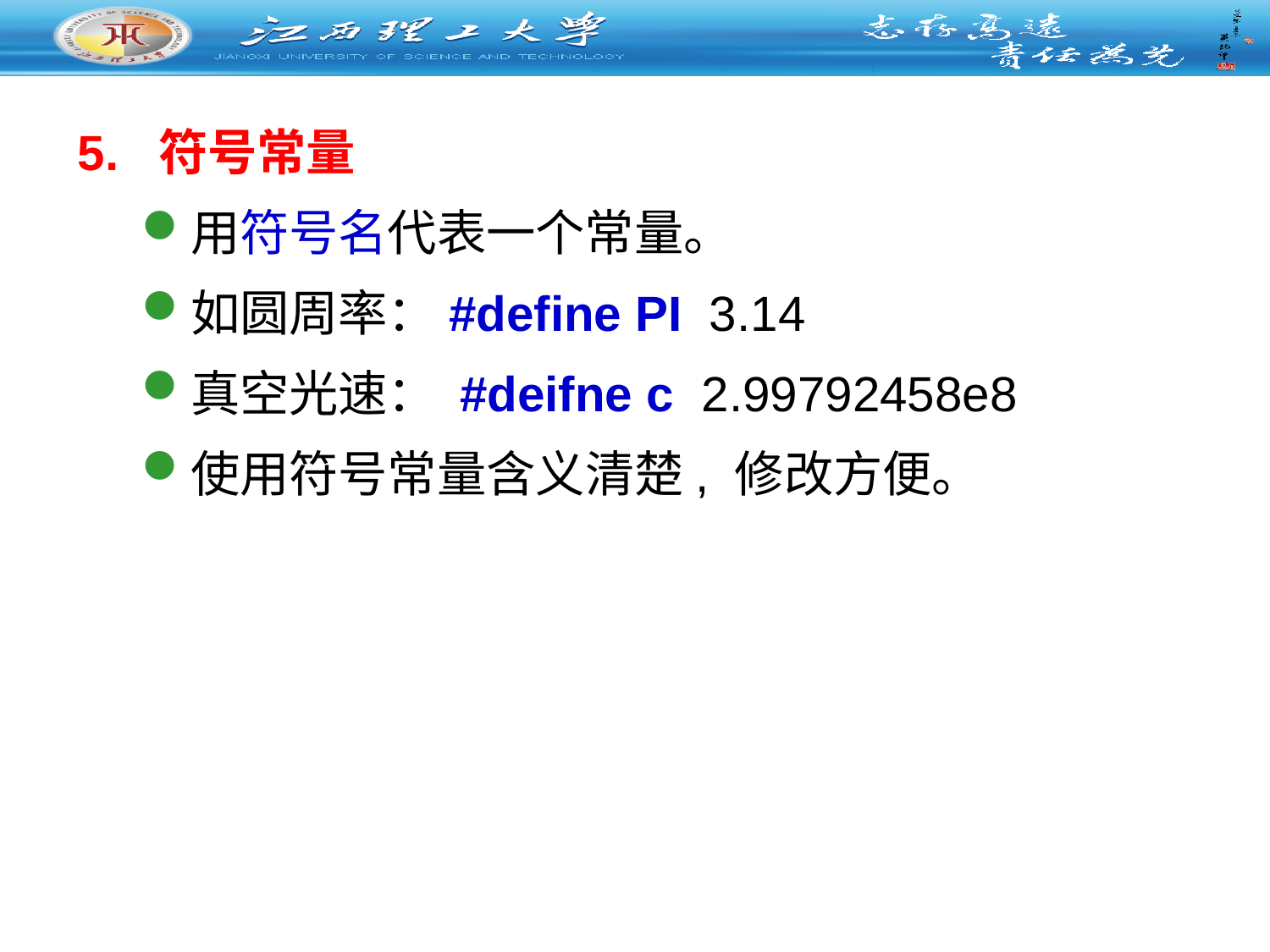

5.  符号常量
用符号名代表一个常量。
如圆周率：#define PI  3.14
真空光速： #deifne c  2.99792458e8
使用符号常量含义清楚, 修改方便。